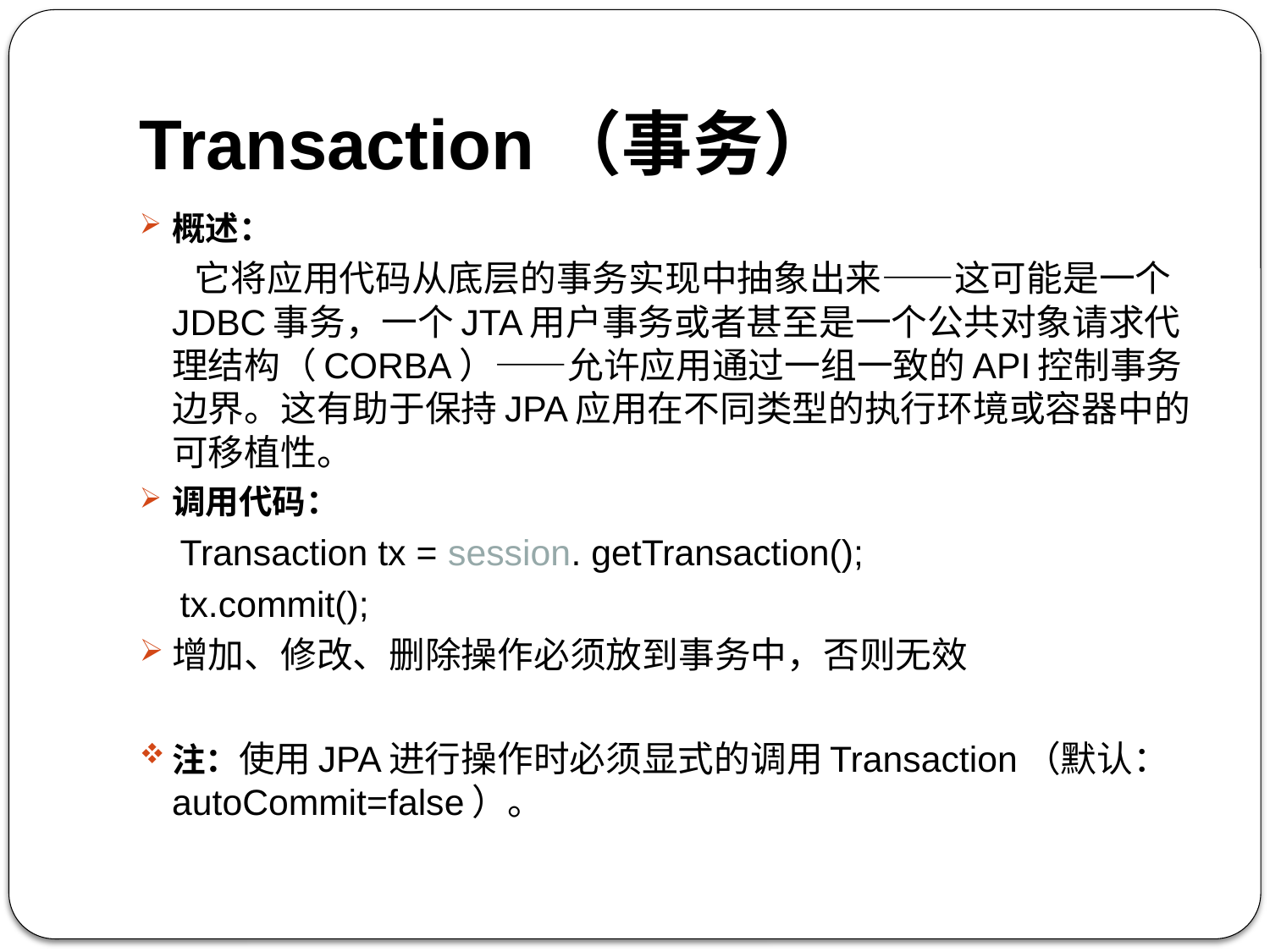

# Transaction（事务）
概述：
      它将应用代码从底层的事务实现中抽象出来——这可能是一个JDBC事务，一个JTA用户事务或者甚至是一个公共对象请求代理结构（CORBA）——允许应用通过一组一致的API控制事务边界。这有助于保持JPA应用在不同类型的执行环境或容器中的可移植性。
调用代码：
    Transaction tx = session. getTransaction();
    tx.commit();
增加、修改、删除操作必须放到事务中，否则无效

注：使用JPA进行操作时必须显式的调用Transaction（默认：autoCommit=false）。